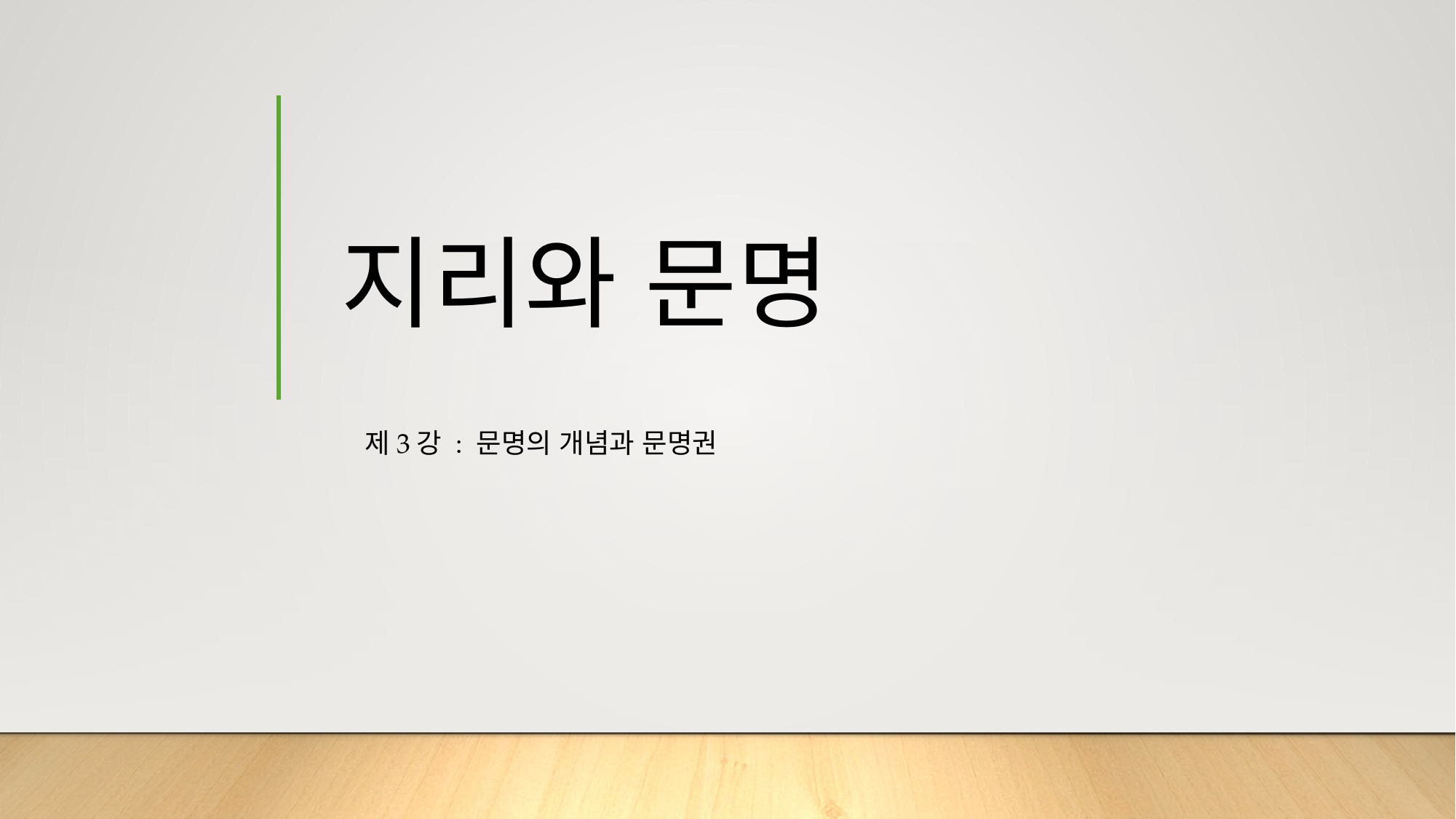

# 지리와 문명
제3강 : 문명의 개념과 문명권